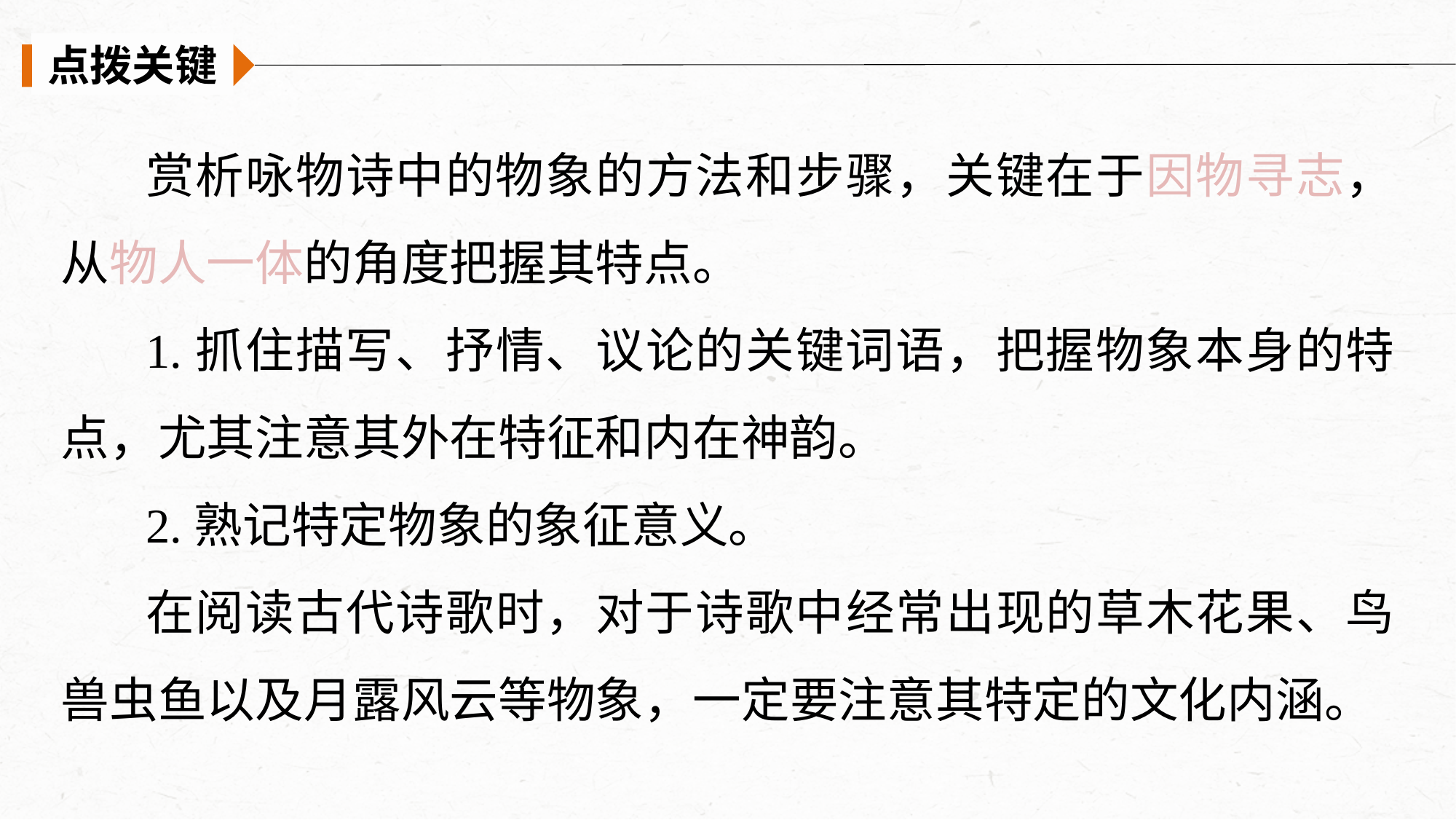

点拨关键

赏析咏物诗中的物象的方法和步骤，关键在于因物寻志，从物人一体的角度把握其特点。
1.抓住描写、抒情、议论的关键词语，把握物象本身的特点，尤其注意其外在特征和内在神韵。
2.熟记特定物象的象征意义。
在阅读古代诗歌时，对于诗歌中经常出现的草木花果、鸟兽虫鱼以及月露风云等物象，一定要注意其特定的文化内涵。